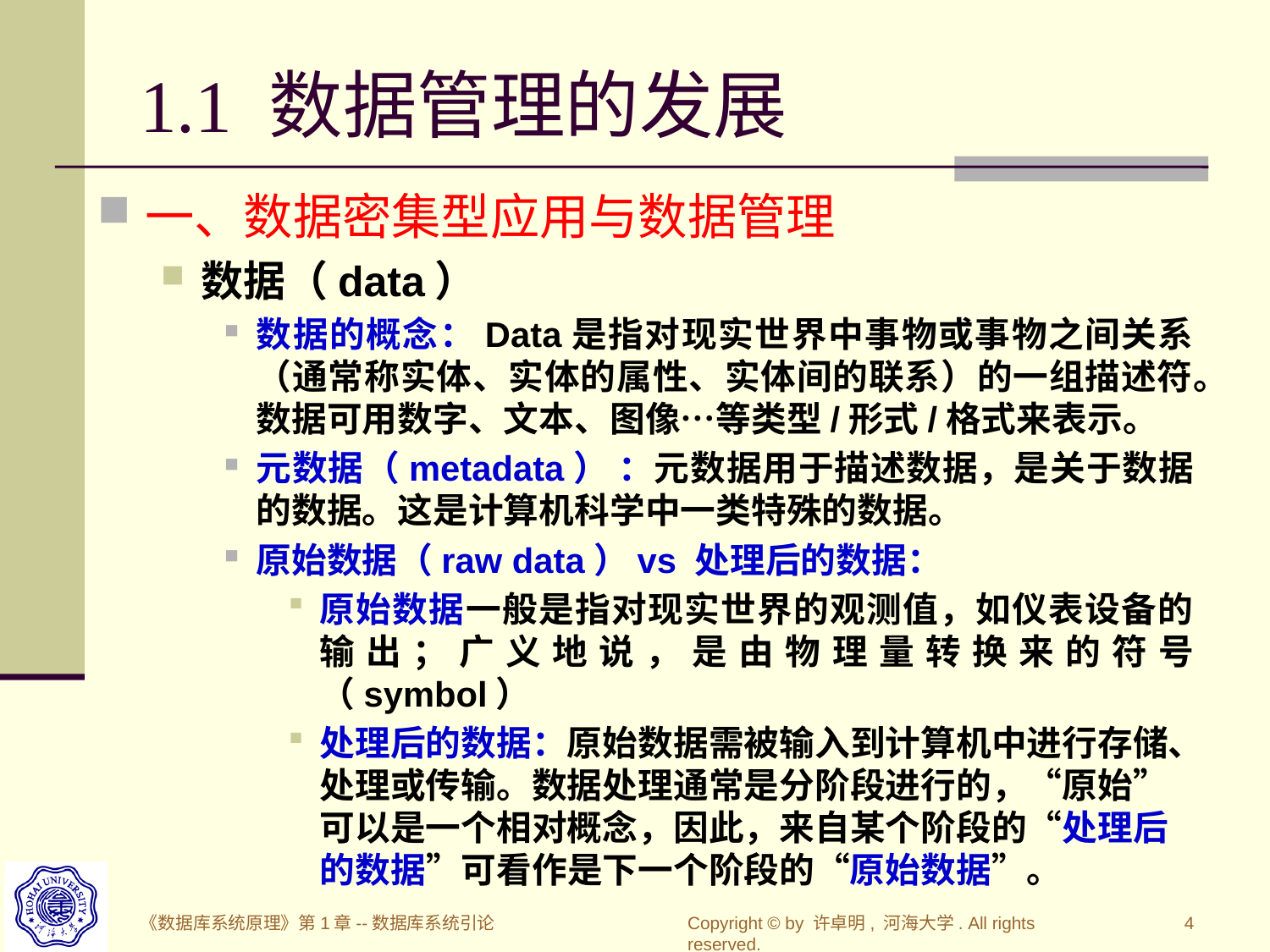

# 1.1 数据管理的发展
一、数据密集型应用与数据管理
数据（data）
数据的概念：Data是指对现实世界中事物或事物之间关系（通常称实体、实体的属性、实体间的联系）的一组描述符。数据可用数字、文本、图像…等类型/形式/格式来表示。
元数据（metadata） ：元数据用于描述数据，是关于数据的数据。这是计算机科学中一类特殊的数据。
原始数据（raw data）vs 处理后的数据：
原始数据一般是指对现实世界的观测值，如仪表设备的输出；广义地说，是由物理量转换来的符号（symbol）
处理后的数据：原始数据需被输入到计算机中进行存储、处理或传输。数据处理通常是分阶段进行的，“原始”可以是一个相对概念，因此，来自某个阶段的“处理后的数据”可看作是下一个阶段的“原始数据”。
《数据库系统原理》第1章--数据库系统引论
Copyright © by 许卓明, 河海大学. All rights reserved.
4